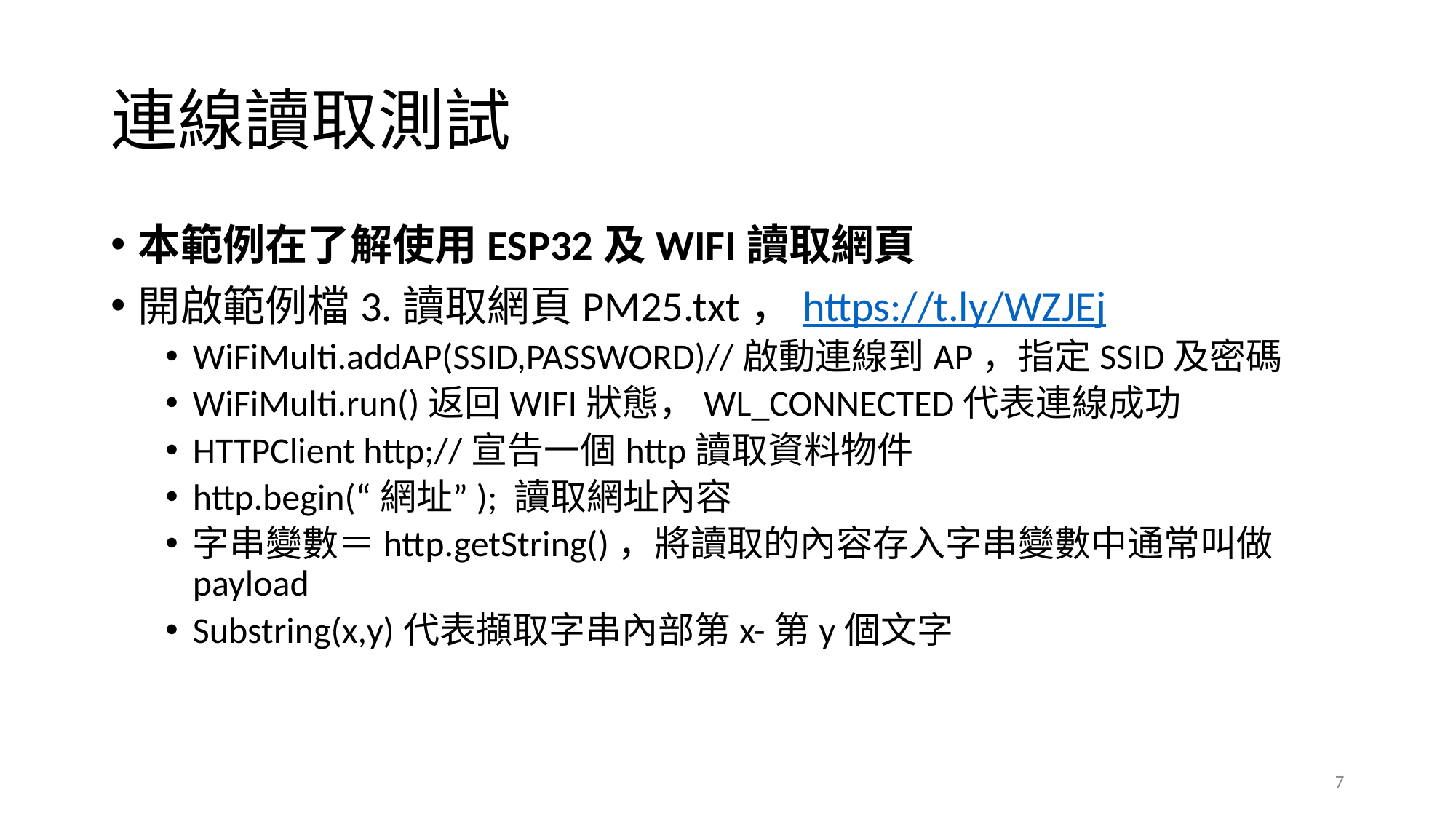

# 連線讀取測試
本範例在了解使用ESP32及WIFI讀取網頁
開啟範例檔3.讀取網頁PM25.txt，https://t.ly/WZJEj
WiFiMulti.addAP(SSID,PASSWORD)//啟動連線到AP，指定SSID及密碼
WiFiMulti.run()返回WIFI狀態，WL_CONNECTED代表連線成功
HTTPClient http;//宣告一個http讀取資料物件
http.begin(“網址”); 讀取網址內容
字串變數＝http.getString()，將讀取的內容存入字串變數中通常叫做payload
Substring(x,y)代表擷取字串內部第x-第y個文字
7